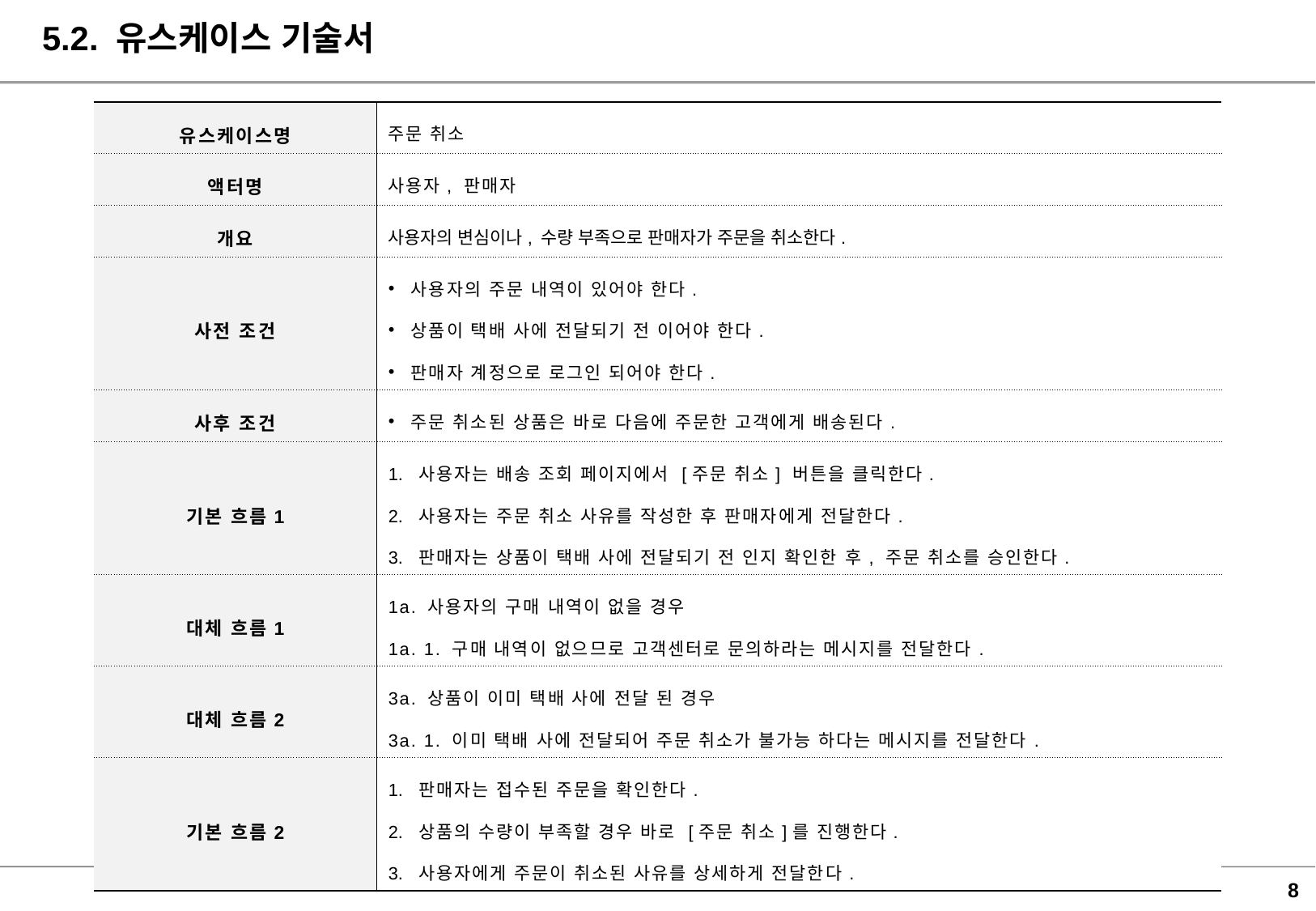

# 5.2. 유스케이스 기술서
| 유스케이스명 | 주문 취소 |
| --- | --- |
| 액터명 | 사용자, 판매자 |
| 개요 | 사용자의 변심이나, 수량 부족으로 판매자가 주문을 취소한다. |
| 사전 조건 | 사용자의 주문 내역이 있어야 한다. 상품이 택배 사에 전달되기 전 이어야 한다. 판매자 계정으로 로그인 되어야 한다. |
| 사후 조건 | 주문 취소된 상품은 바로 다음에 주문한 고객에게 배송된다. |
| 기본 흐름1 | 사용자는 배송 조회 페이지에서 [주문 취소] 버튼을 클릭한다. 사용자는 주문 취소 사유를 작성한 후 판매자에게 전달한다. 판매자는 상품이 택배 사에 전달되기 전 인지 확인한 후, 주문 취소를 승인한다. |
| 대체 흐름1 | 1a. 사용자의 구매 내역이 없을 경우 1a. 1. 구매 내역이 없으므로 고객센터로 문의하라는 메시지를 전달한다. |
| 대체 흐름2 | 3a. 상품이 이미 택배 사에 전달 된 경우 3a. 1. 이미 택배 사에 전달되어 주문 취소가 불가능 하다는 메시지를 전달한다. |
| 기본 흐름2 | 판매자는 접수된 주문을 확인한다. 상품의 수량이 부족할 경우 바로 [주문 취소]를 진행한다. 사용자에게 주문이 취소된 사유를 상세하게 전달한다. |
8